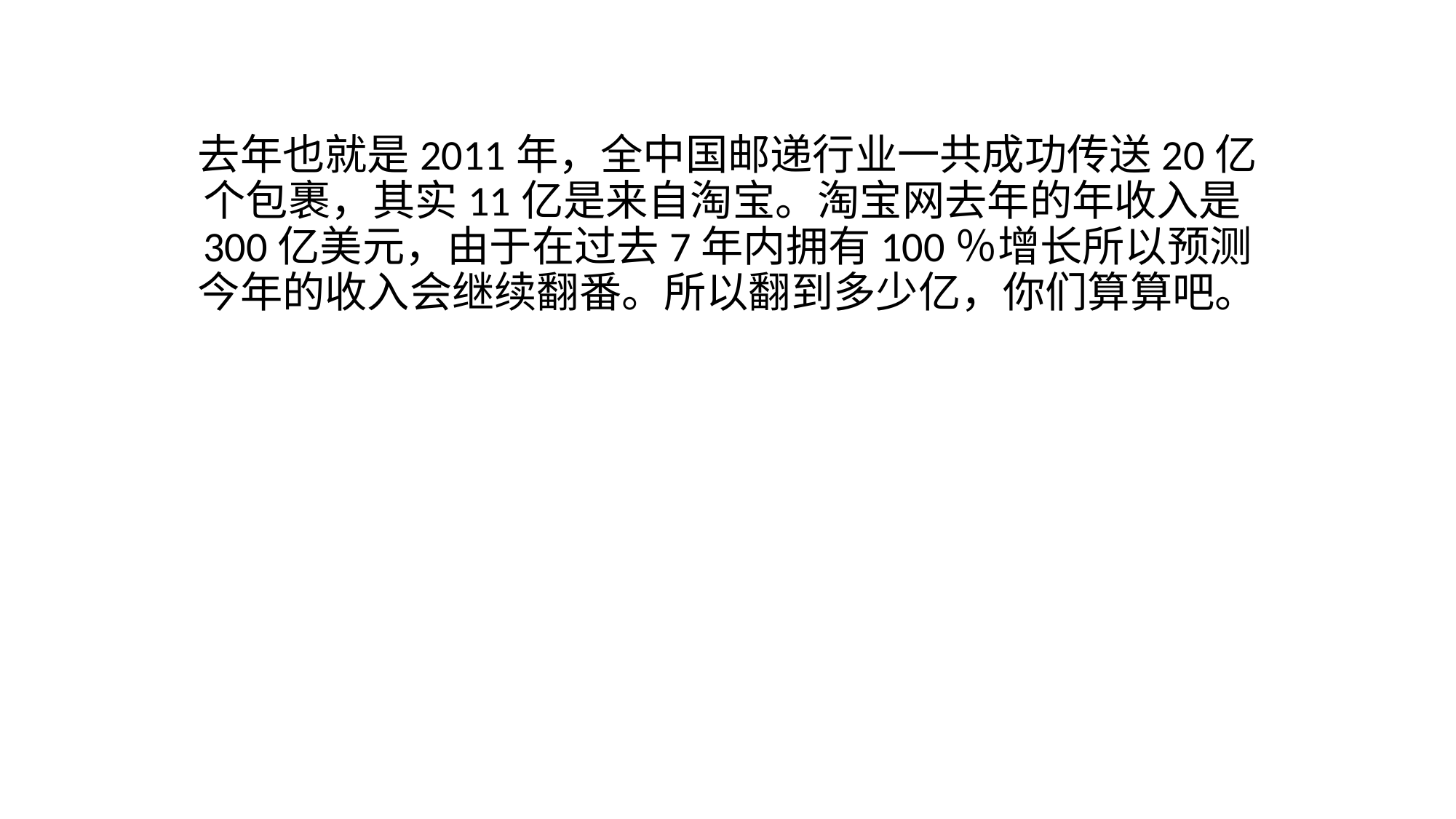

# 去年也就是2011年，全中国邮递行业一共成功传送20亿个包裹，其实11亿是来自淘宝。淘宝网去年的年收入是300亿美元，由于在过去7年内拥有100％增长所以预测今年的收入会继续翻番。所以翻到多少亿，你们算算吧。